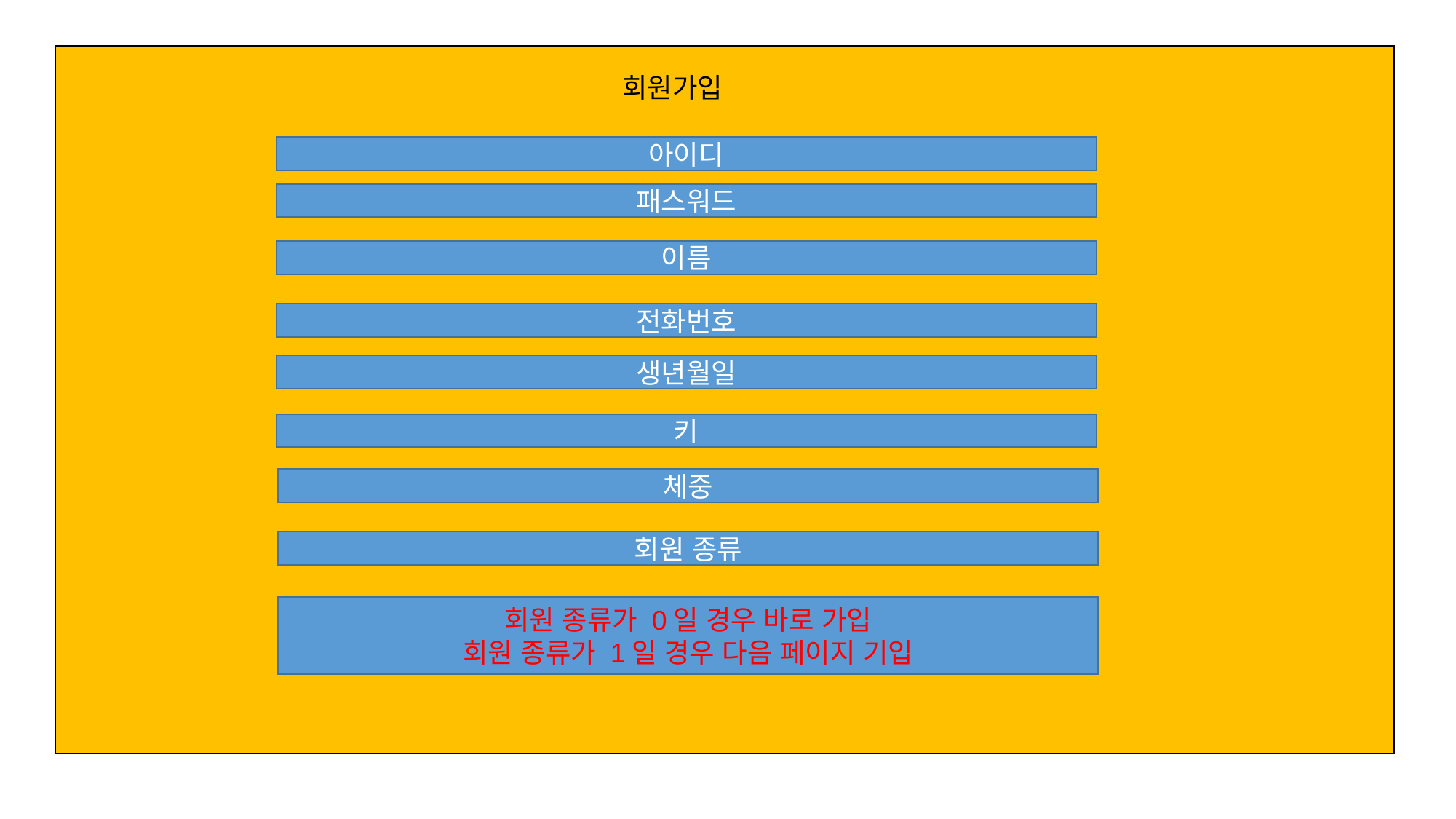

회원가입
아이디
패스워드
이름
전화번호
생년월일
키
체중
회원 종류
회원 종류가 0일 경우 바로 가입
회원 종류가 1일 경우 다음 페이지 기입